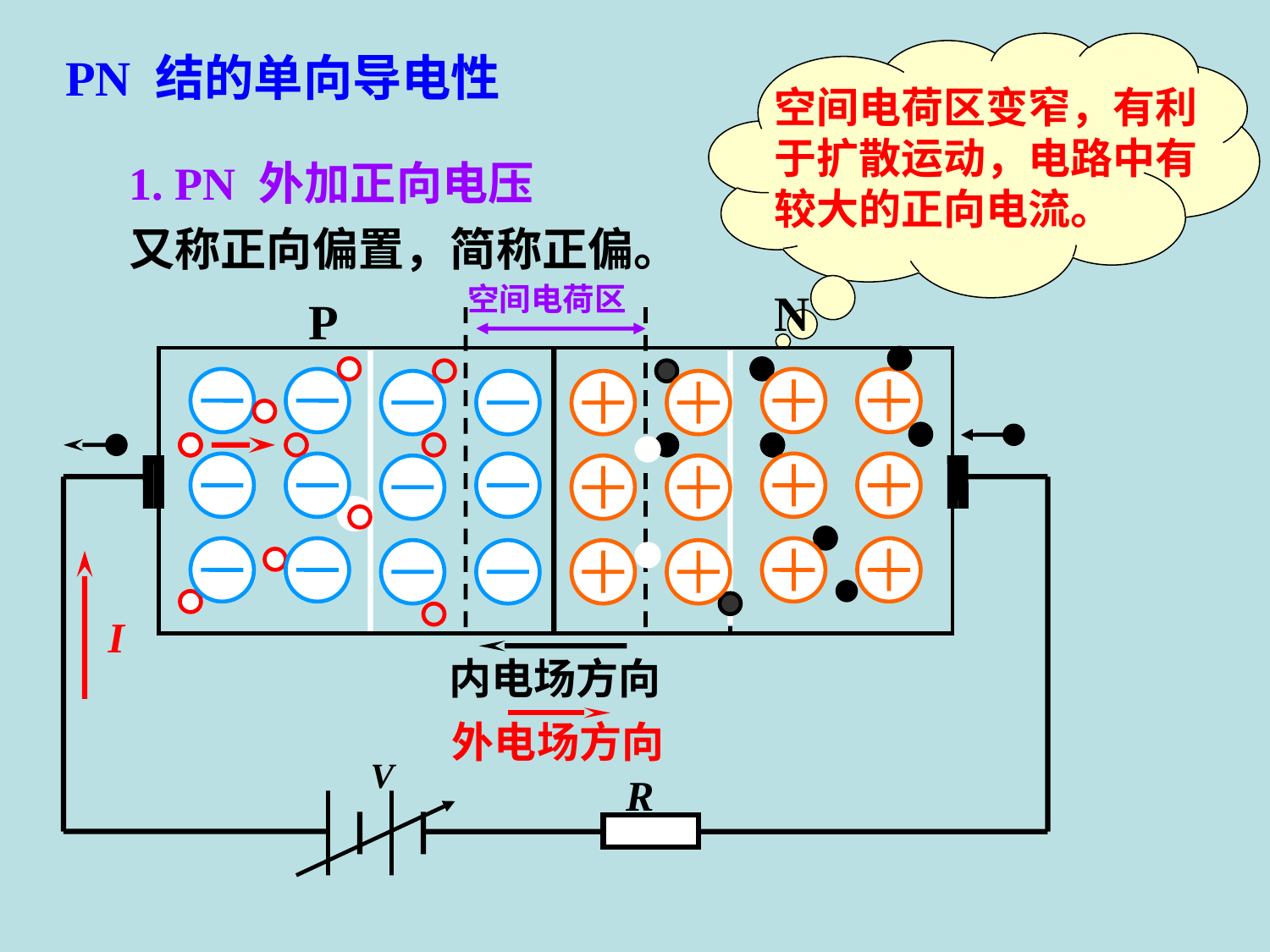

空间电荷区变窄，有利于扩散运动，电路中有较大的正向电流。
PN 结的单向导电性
1. PN 外加正向电压
又称正向偏置，简称正偏。
空间电荷区

N
P

V

R

I
内电场方向

外电场方向